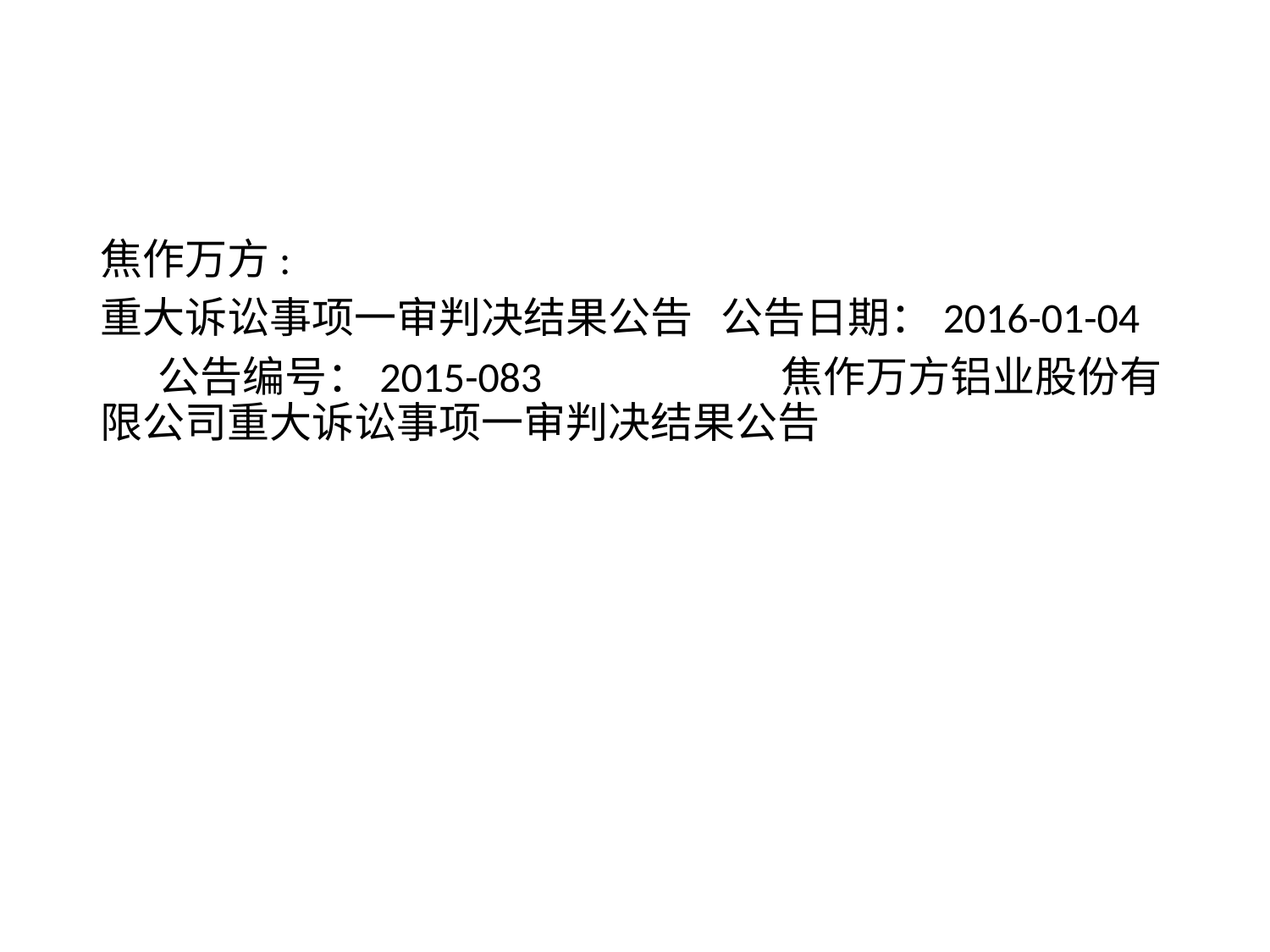

#
焦作万方:
重大诉讼事项一审判决结果公告   公告日期：2016-01-04
     公告编号：2015-083                        焦作万方铝业股份有限公司重大诉讼事项一审判决结果公告